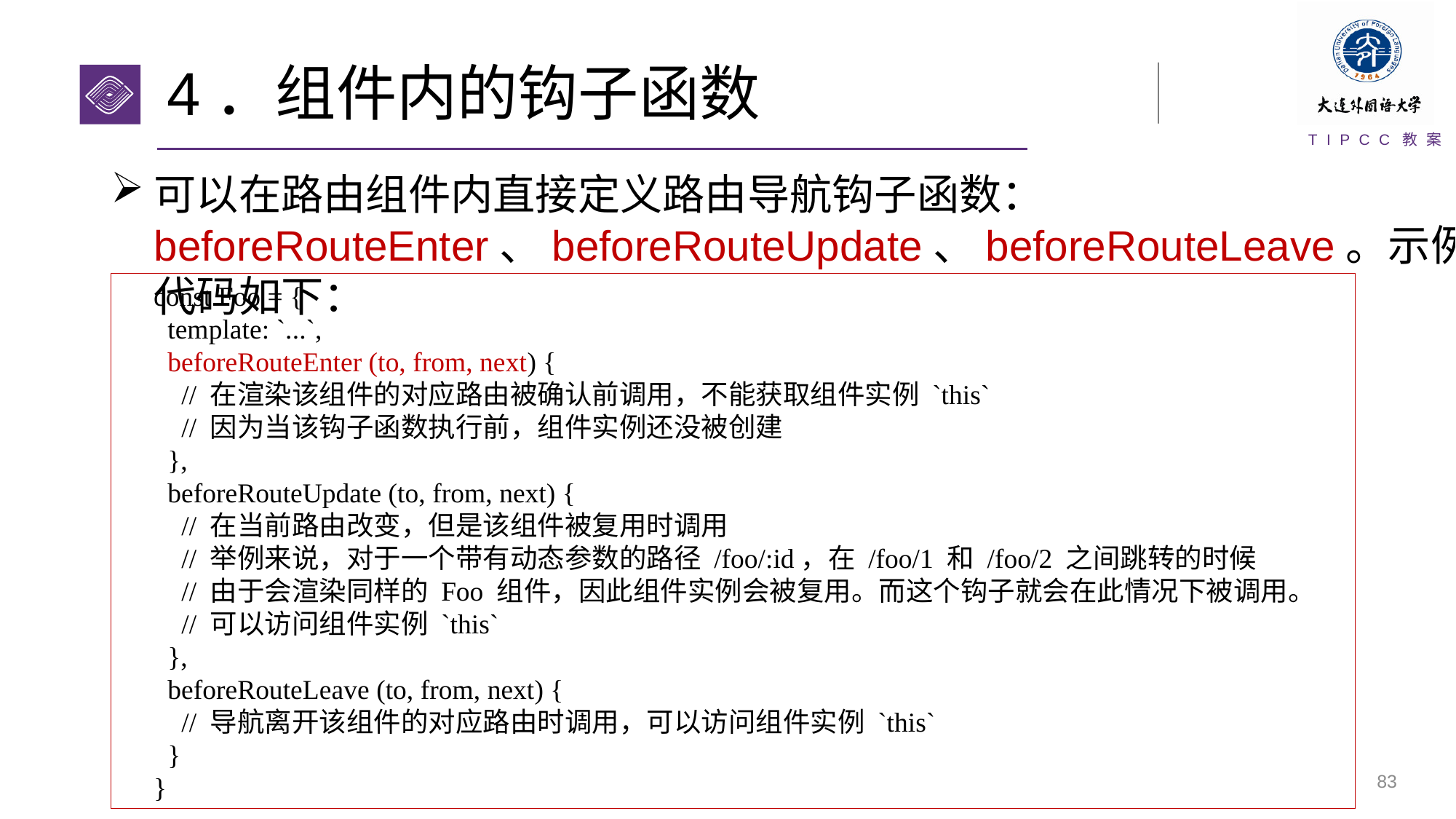

# 4．组件内的钩子函数
可以在路由组件内直接定义路由导航钩子函数：beforeRouteEnter、beforeRouteUpdate、beforeRouteLeave。示例代码如下：
const Foo = {
  template: `...`,
  beforeRouteEnter (to, from, next) {
    // 在渲染该组件的对应路由被确认前调用，不能获取组件实例 `this`
    // 因为当该钩子函数执行前，组件实例还没被创建
  },
  beforeRouteUpdate (to, from, next) {
    // 在当前路由改变，但是该组件被复用时调用
    // 举例来说，对于一个带有动态参数的路径 /foo/:id，在 /foo/1 和 /foo/2 之间跳转的时候
    // 由于会渲染同样的 Foo 组件，因此组件实例会被复用。而这个钩子就会在此情况下被调用。
    // 可以访问组件实例 `this`
  },
  beforeRouteLeave (to, from, next) {
    // 导航离开该组件的对应路由时调用，可以访问组件实例 `this`
  }
}
83